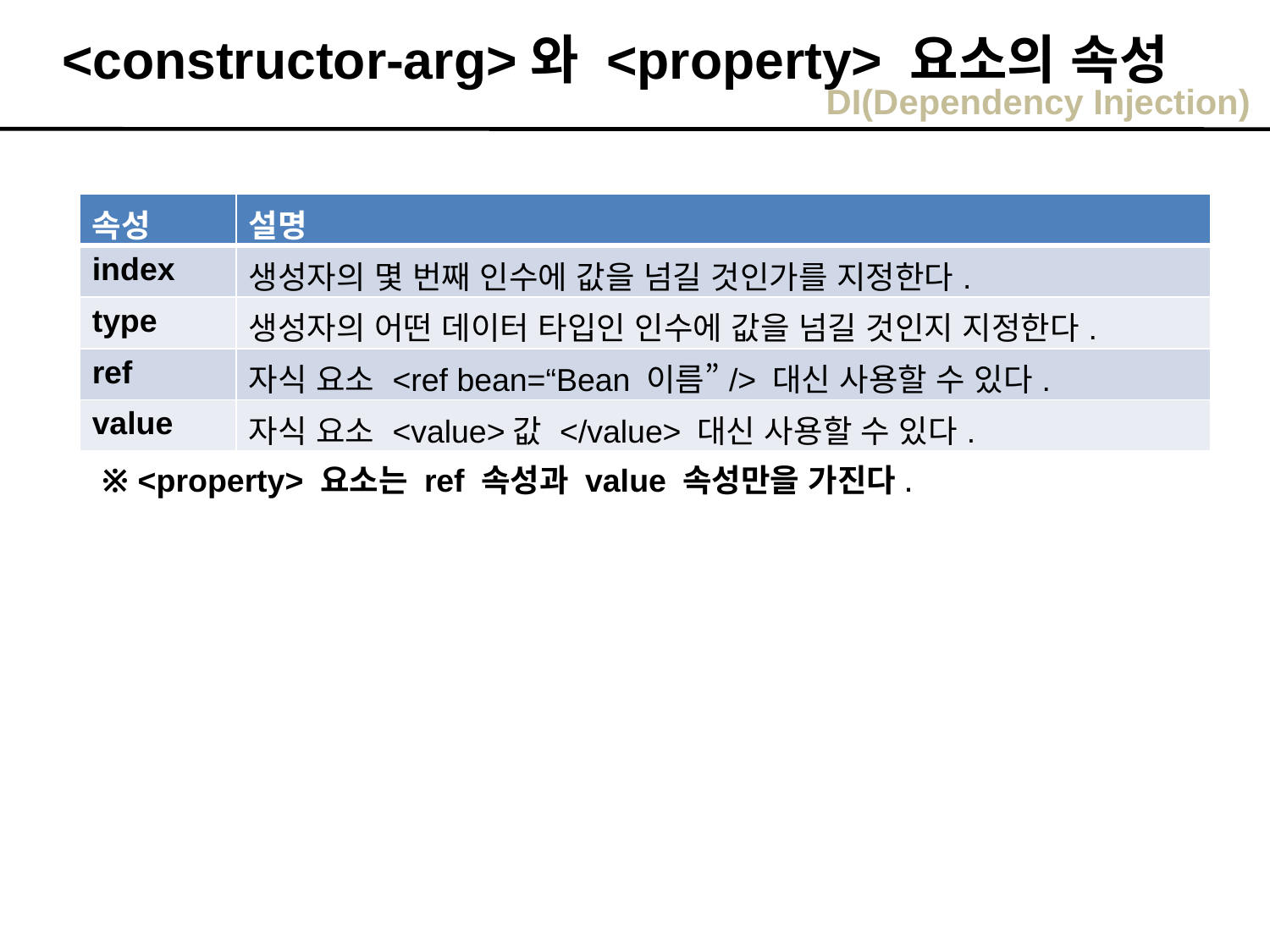

<constructor-arg>와 <property> 요소의 속성
DI(Dependency Injection)
| 속성 | 설명 |
| --- | --- |
| index | 생성자의 몇 번째 인수에 값을 넘길 것인가를 지정한다. |
| type | 생성자의 어떤 데이터 타입인 인수에 값을 넘길 것인지 지정한다. |
| ref | 자식 요소 <ref bean=“Bean 이름”/> 대신 사용할 수 있다. |
| value | 자식 요소 <value>값 </value> 대신 사용할 수 있다. |
※ <property> 요소는 ref 속성과 value 속성만을 가진다.